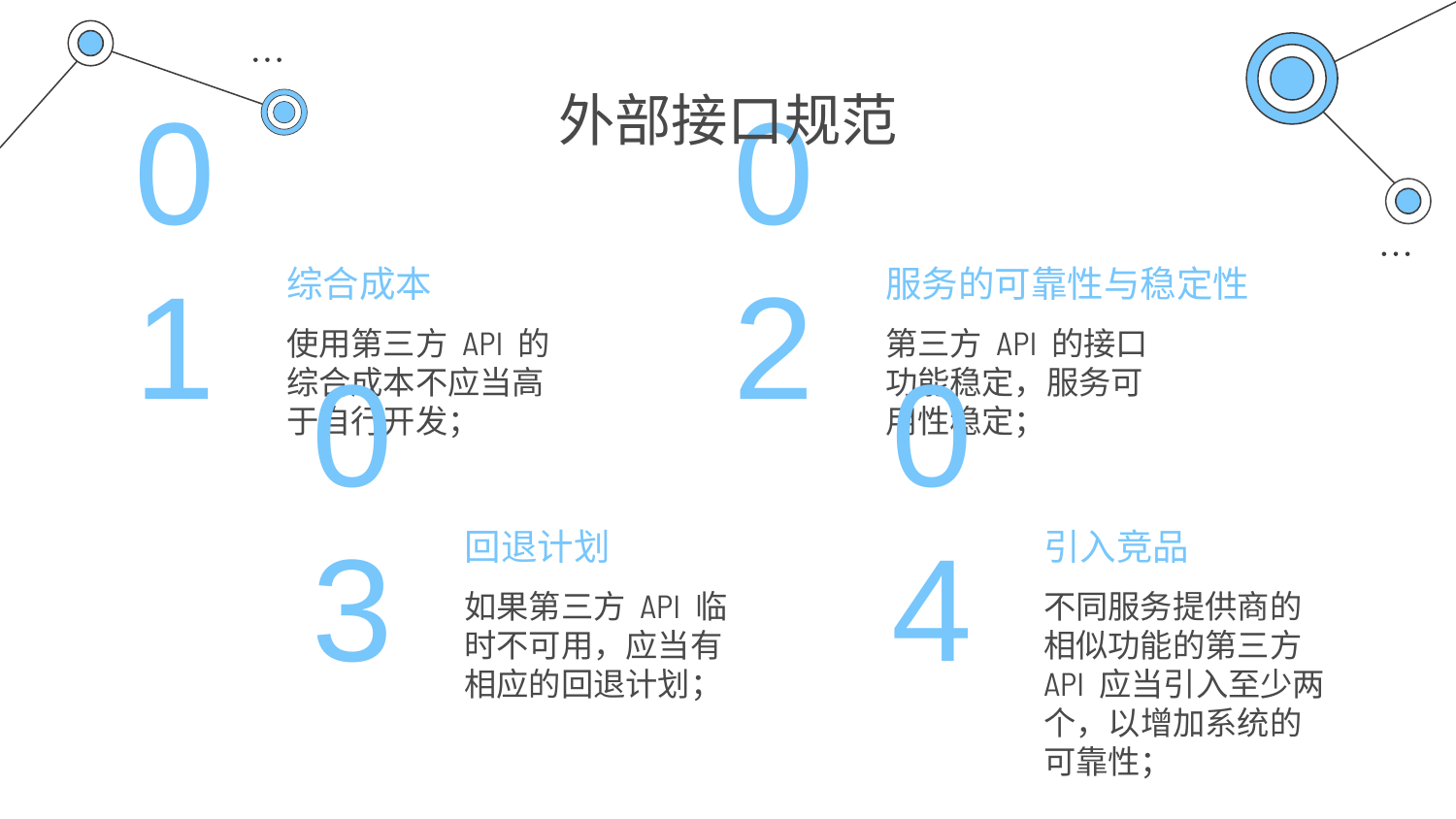

# 外部接口规范
综合成本
服务的可靠性与稳定性
01
02
使用第三方 API 的综合成本不应当高于自行开发；
第三方 API 的接口功能稳定，服务可用性稳定；
回退计划
引入竞品
03
04
如果第三方 API 临时不可用，应当有相应的回退计划；
不同服务提供商的相似功能的第三方 API 应当引入至少两个，以增加系统的可靠性；